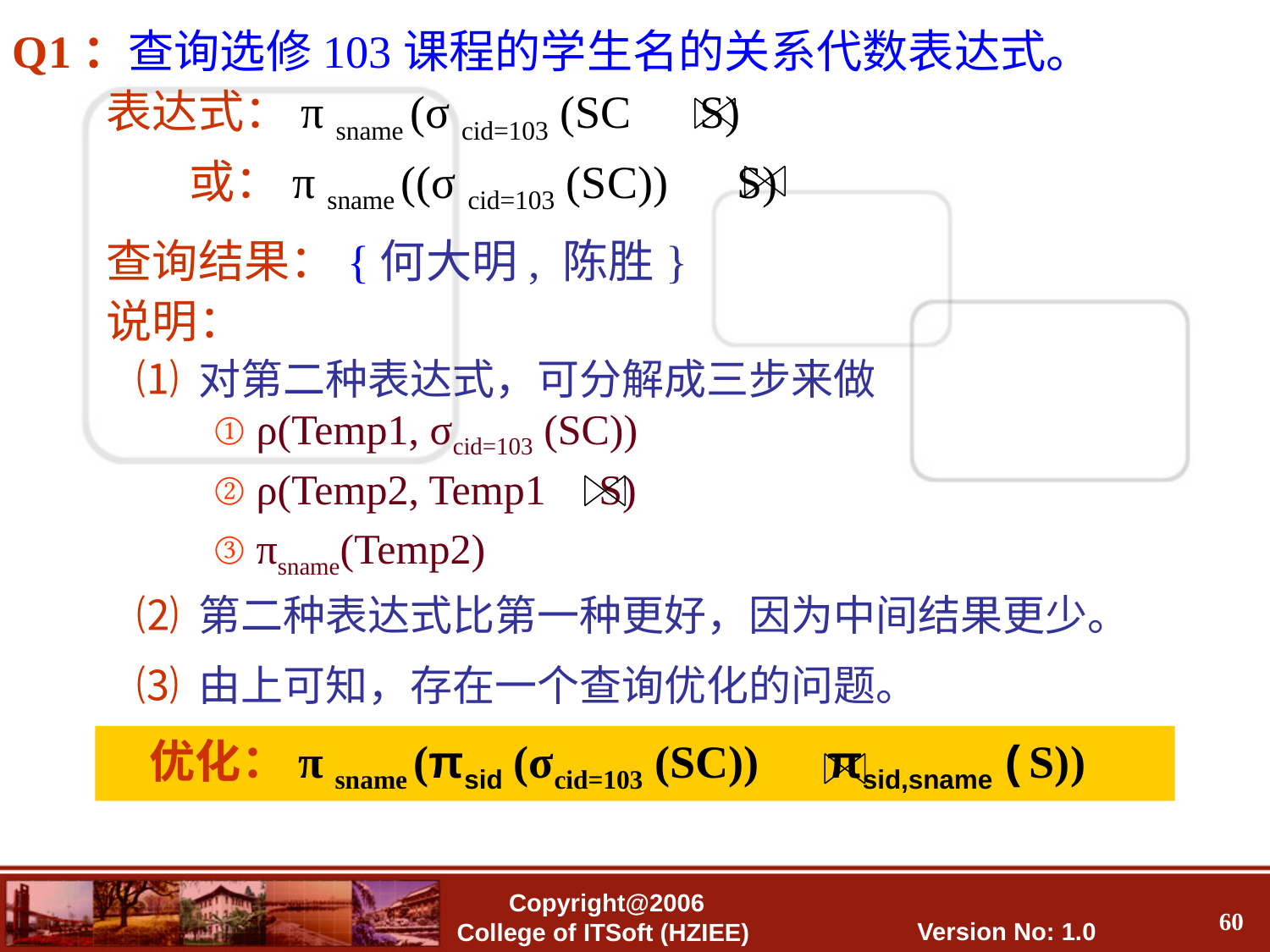

Q1：查询选修103课程的学生名的关系代数表达式。
        表达式：π sname (σ cid=103 (SC      S)

                或：π sname ((σ cid=103 (SC))      S)

        查询结果：{何大明, 陈胜}
        说明：
             ⑴ 对第二种表达式，可分解成三步来做

                   ① ρ(Temp1, σcid=103 (SC))
                   ② ρ(Temp2, Temp1     S)

                   ③ πsname(Temp2)
             ⑵ 第二种表达式比第一种更好，因为中间结果更少。
             ⑶ 由上可知，存在一个查询优化的问题。
   优化：π sname (πsid (σcid=103 (SC))      πsid,sname ( S))